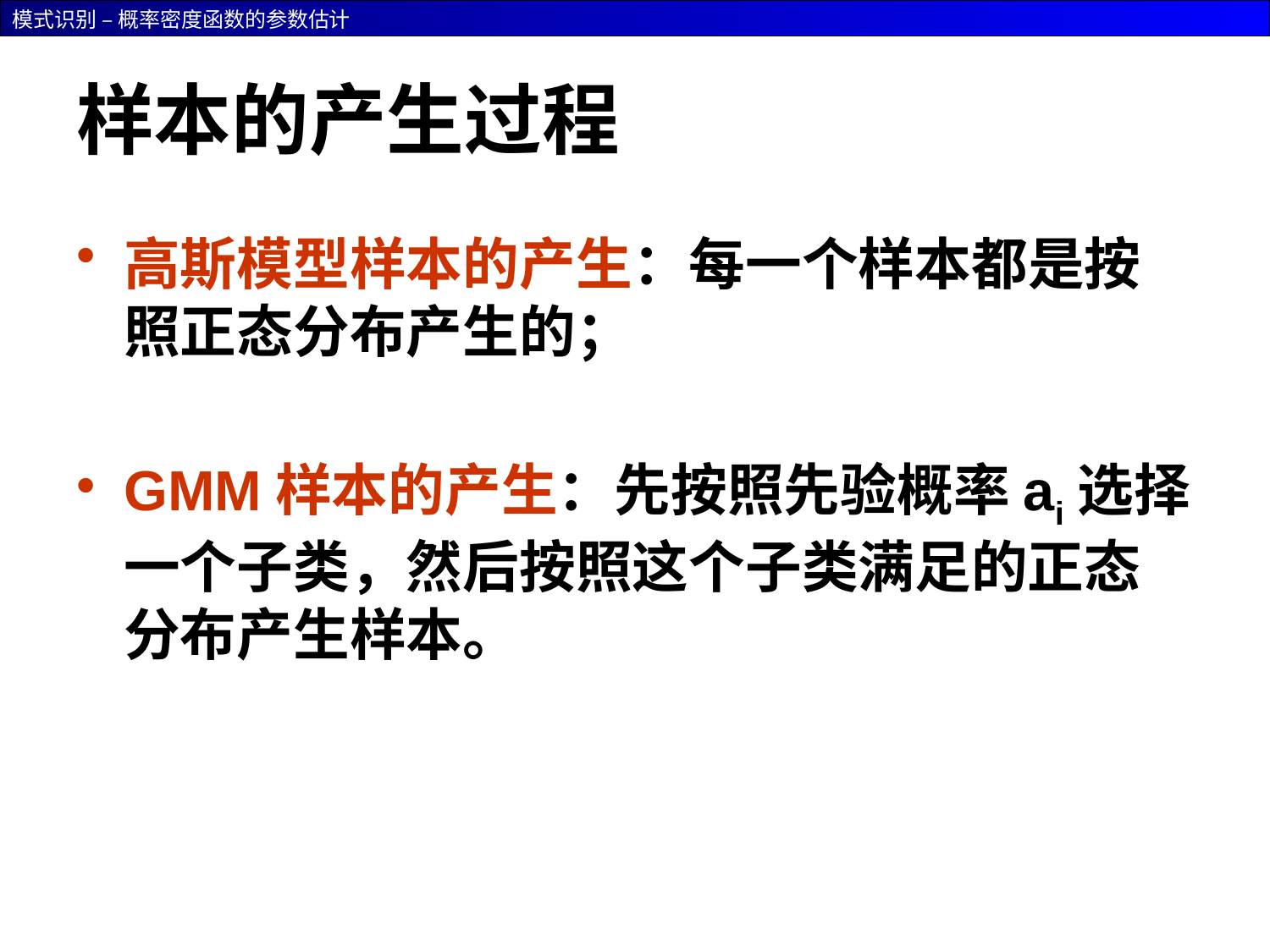

# 样本的产生过程
高斯模型样本的产生：每一个样本都是按照正态分布产生的；

GMM样本的产生：先按照先验概率ai选择一个子类，然后按照这个子类满足的正态分布产生样本。